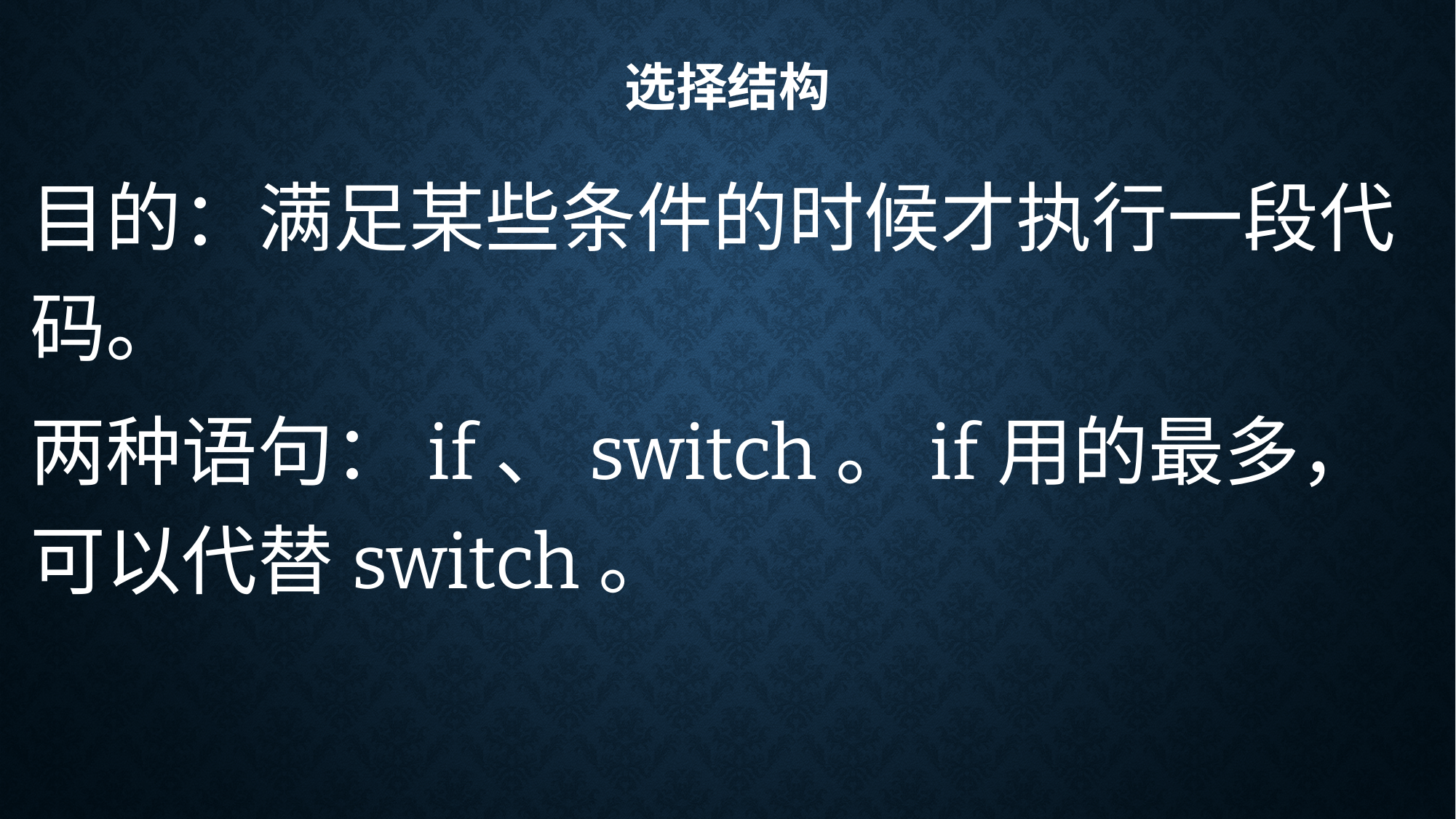

# 选择结构
目的：满足某些条件的时候才执行一段代码。
两种语句：if、switch。if用的最多，可以代替switch。